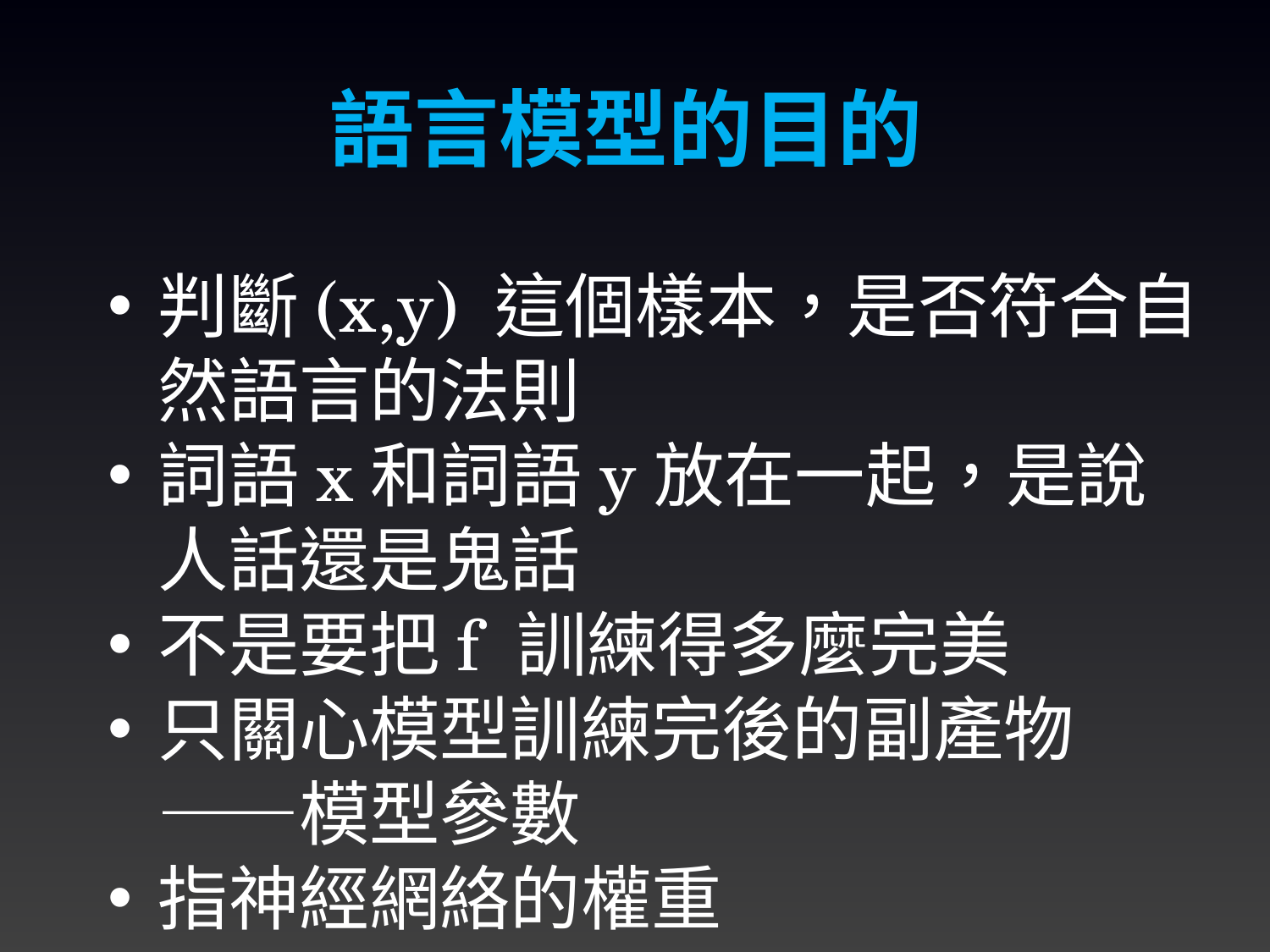

語言模型的目的
判斷(x,y) 這個樣本，是否符合自然語言的法則
詞語x和詞語y放在一起，是說人話還是鬼話
不是要把f 訓練得多麼完美
只關心模型訓練完後的副產物——模型參數
指神經網絡的權重